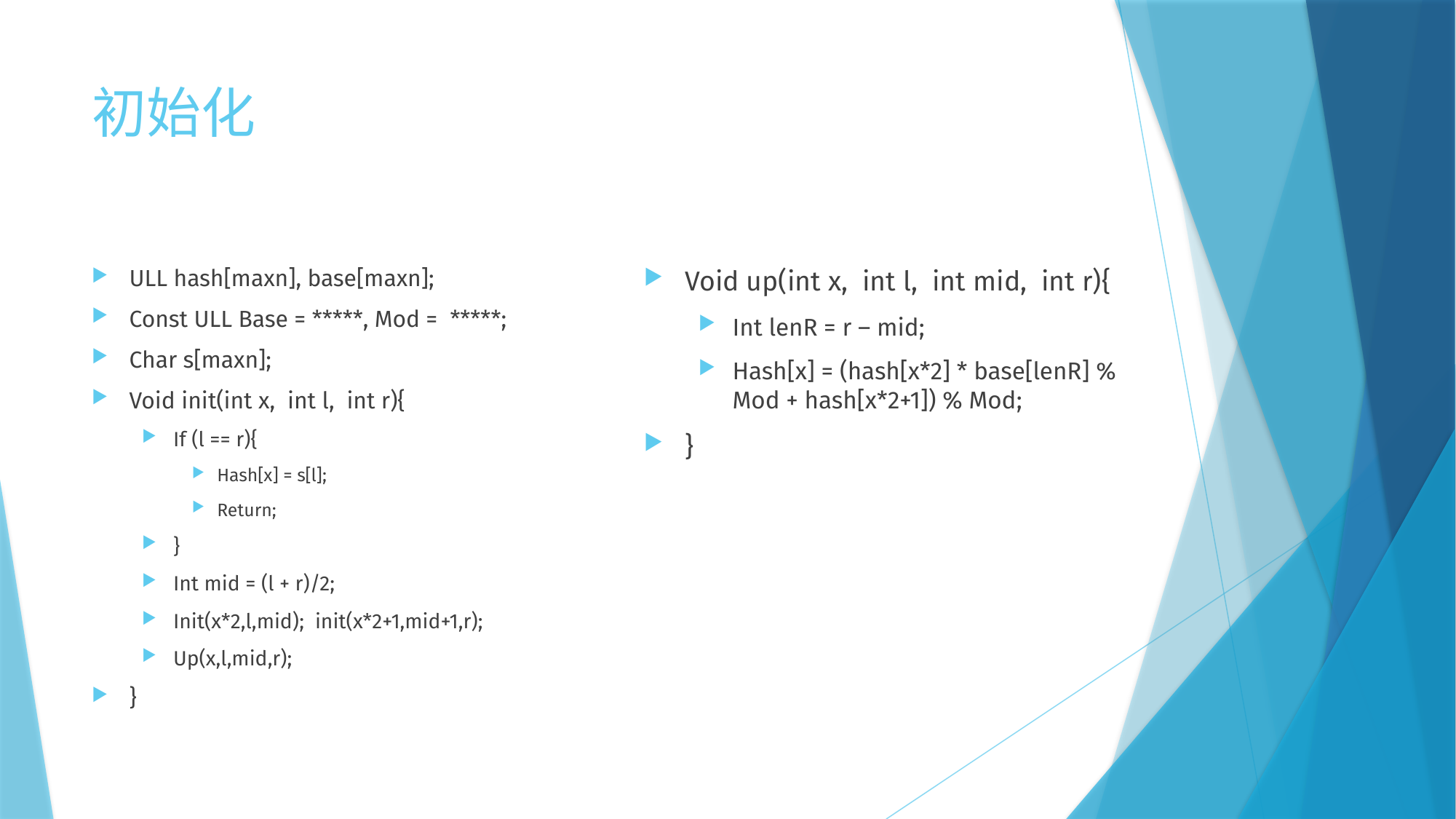

# 初始化
Void up(int x,  int l,  int mid,  int r){
Int lenR = r – mid;
Hash[x] = (hash[x*2] * base[lenR] % Mod + hash[x*2+1]) % Mod;
}
ULL hash[maxn], base[maxn];
Const ULL Base = *****, Mod =  *****;
Char s[maxn];
Void init(int x,  int l,  int r){
If (l == r){
Hash[x] = s[l];
Return;
}
Int mid = (l + r)/2;
Init(x*2,l,mid);  init(x*2+1,mid+1,r);
Up(x,l,mid,r);
}